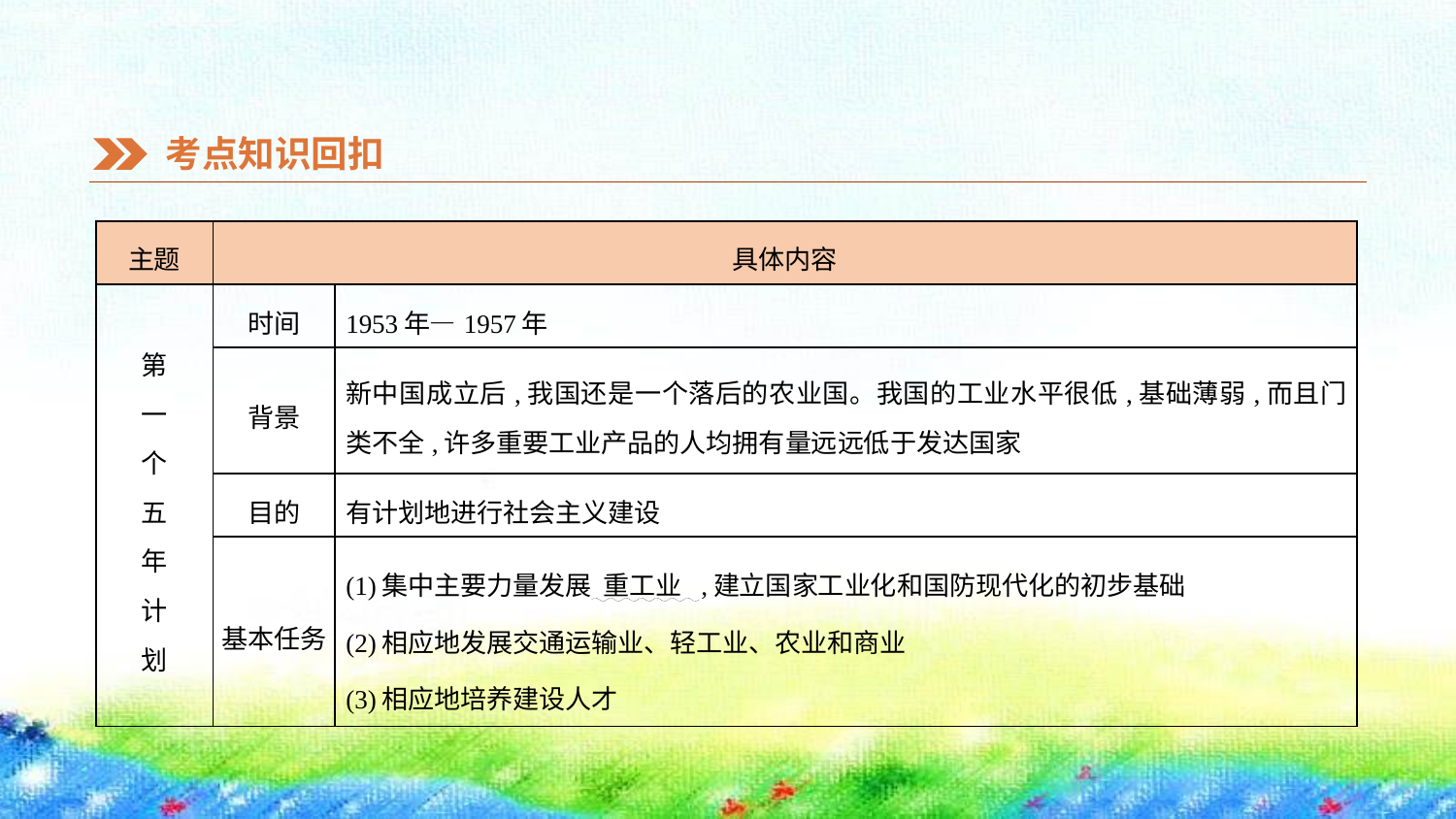

考点知识回扣

| 主题 | 具体内容 |  |
| --- | --- | --- |
| 第 一 个 五 年 计 划 | 时间 | 1953年—1957年 |
|  | 背景 | 新中国成立后,我国还是一个落后的农业国。我国的工业水平很低,基础薄弱,而且门类不全,许多重要工业产品的人均拥有量远远低于发达国家 |
|  | 目的 | 有计划地进行社会主义建设 |
|  | 基本任务 | (1)集中主要力量发展 重工业 ,建立国家工业化和国防现代化的初步基础 (2)相应地发展交通运输业、轻工业、农业和商业 (3)相应地培养建设人才 |